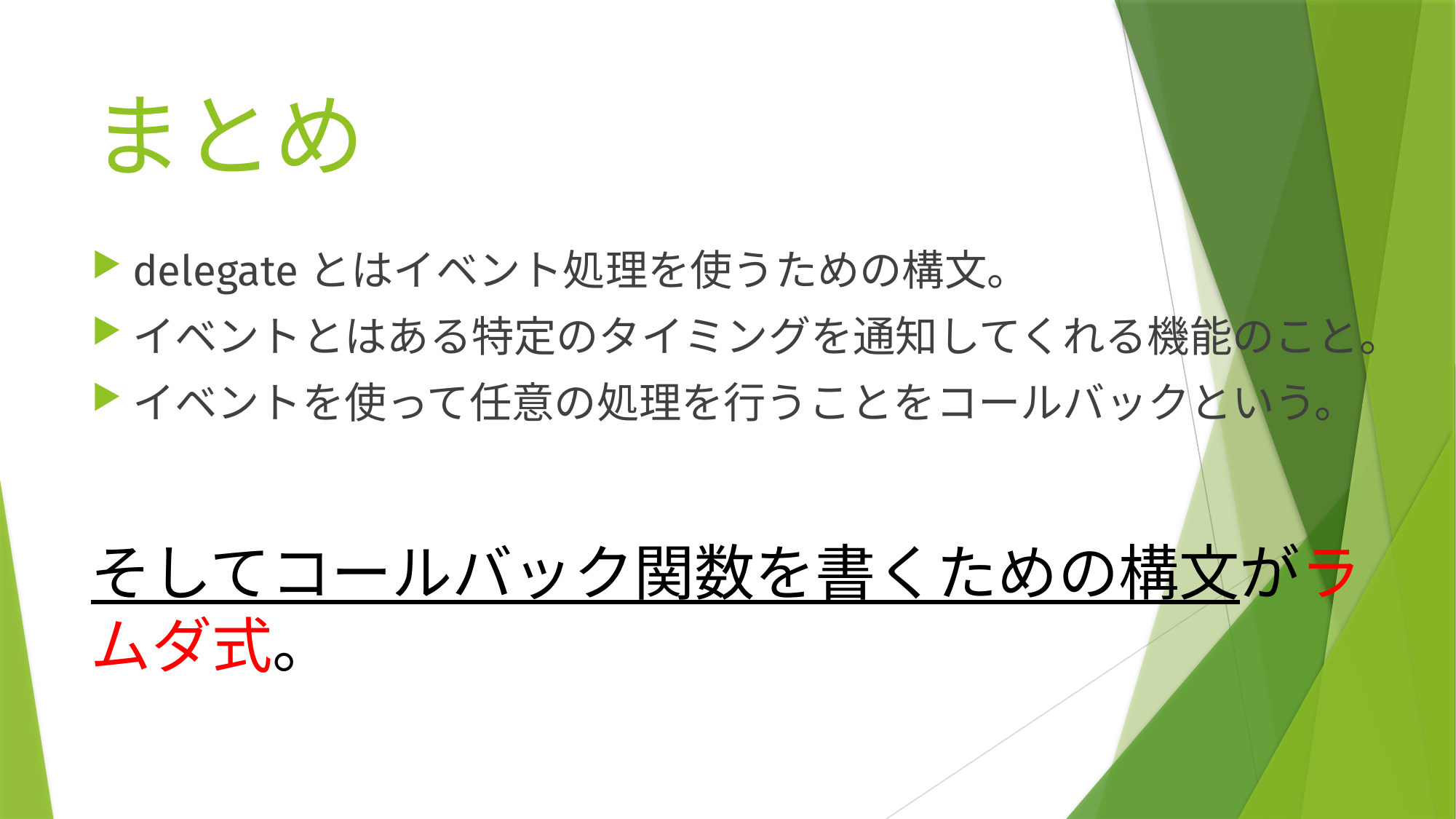

# まとめ
delegateとはイベント処理を使うための構文。
イベントとはある特定のタイミングを通知してくれる機能のこと。
イベントを使って任意の処理を行うことをコールバックという。

そしてコールバック関数を書くための構文がラムダ式。